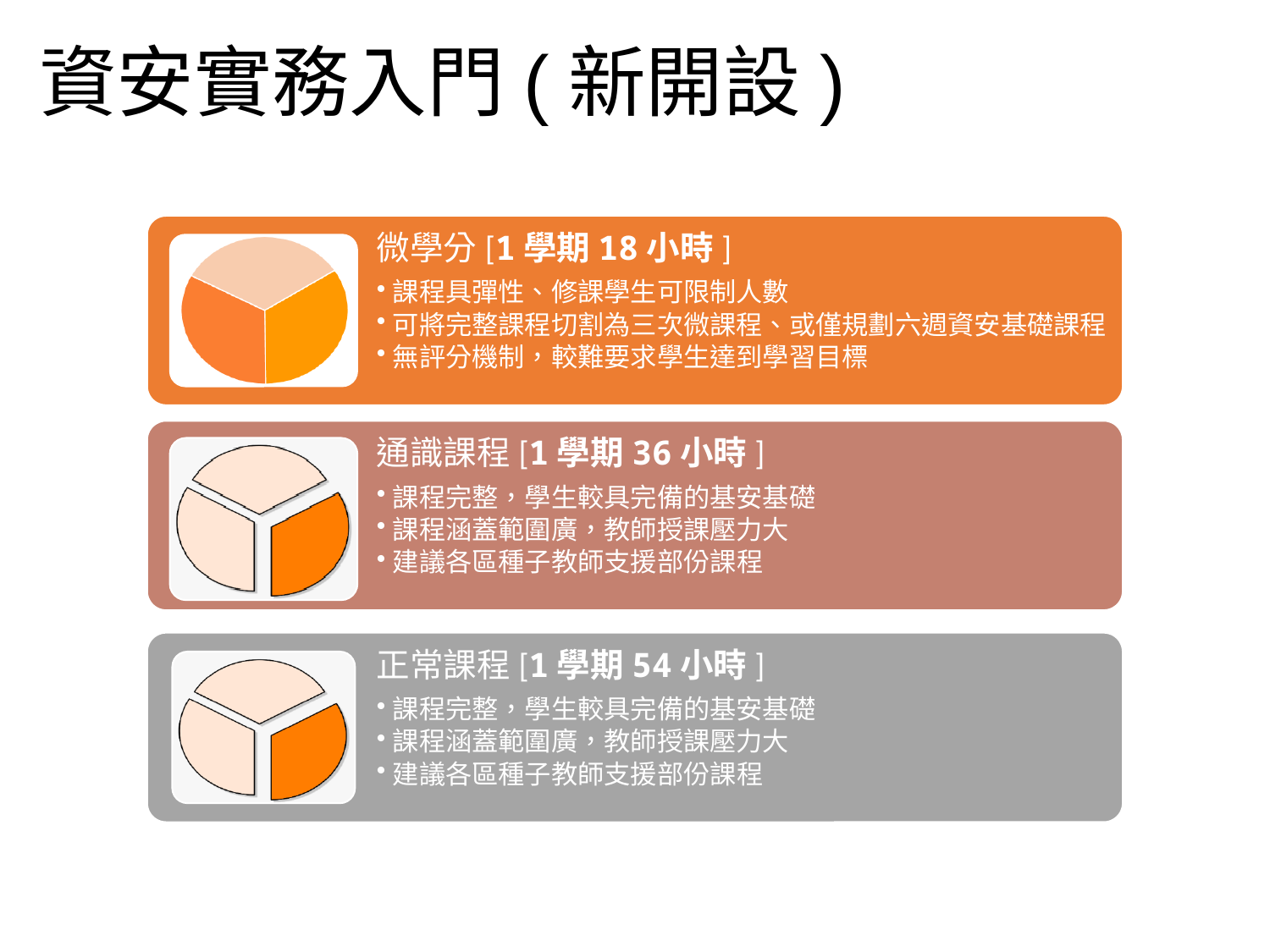

# 資安實務入門(新開設)
微學分[1學期18小時]
課程具彈性、修課學生可限制人數
可將完整課程切割為三次微課程、或僅規劃六週資安基礎課程
無評分機制，較難要求學生達到學習目標
通識課程[1學期36小時]
課程完整，學生較具完備的基安基礎
課程涵蓋範圍廣，教師授課壓力大
建議各區種子教師支援部份課程
正常課程[1學期54小時]
課程完整，學生較具完備的基安基礎
課程涵蓋範圍廣，教師授課壓力大
建議各區種子教師支援部份課程